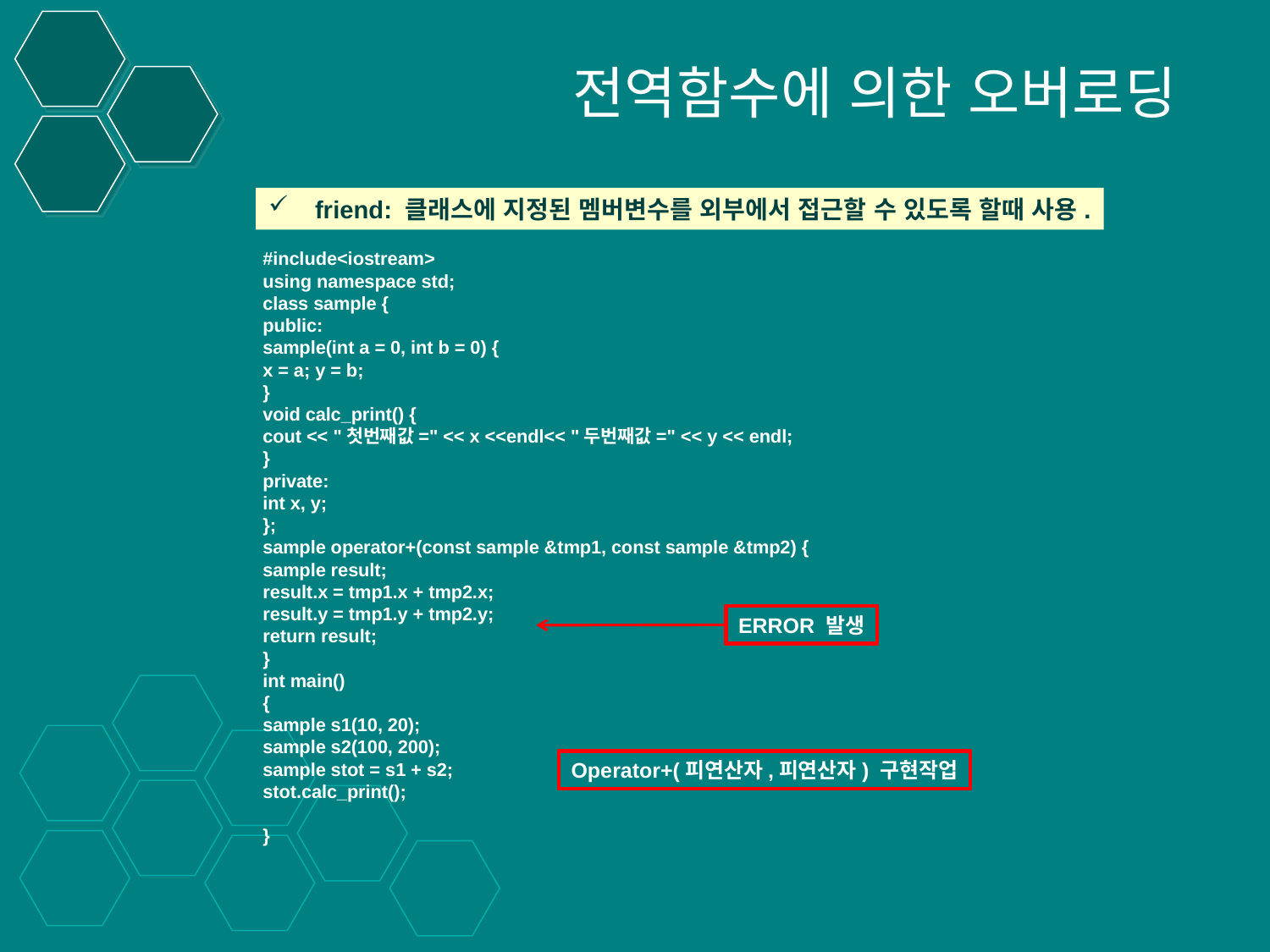

# 전역함수에 의한 오버로딩
 friend: 클래스에 지정된 멤버변수를 외부에서 접근할 수 있도록 할때 사용.
#include<iostream>
using namespace std;
class sample {
public:
sample(int a = 0, int b = 0) {
x = a; y = b;
}
void calc_print() {
cout << "첫번째값=" << x <<endl<< "두번째값=" << y << endl;
}
private:
int x, y;
};
sample operator+(const sample &tmp1, const sample &tmp2) {
sample result;
result.x = tmp1.x + tmp2.x;
result.y = tmp1.y + tmp2.y;
return result;
}
int main()
{
sample s1(10, 20);
sample s2(100, 200);
sample stot = s1 + s2;
stot.calc_print();

}
ERROR 발생
Operator+(피연산자,피연산자) 구현작업